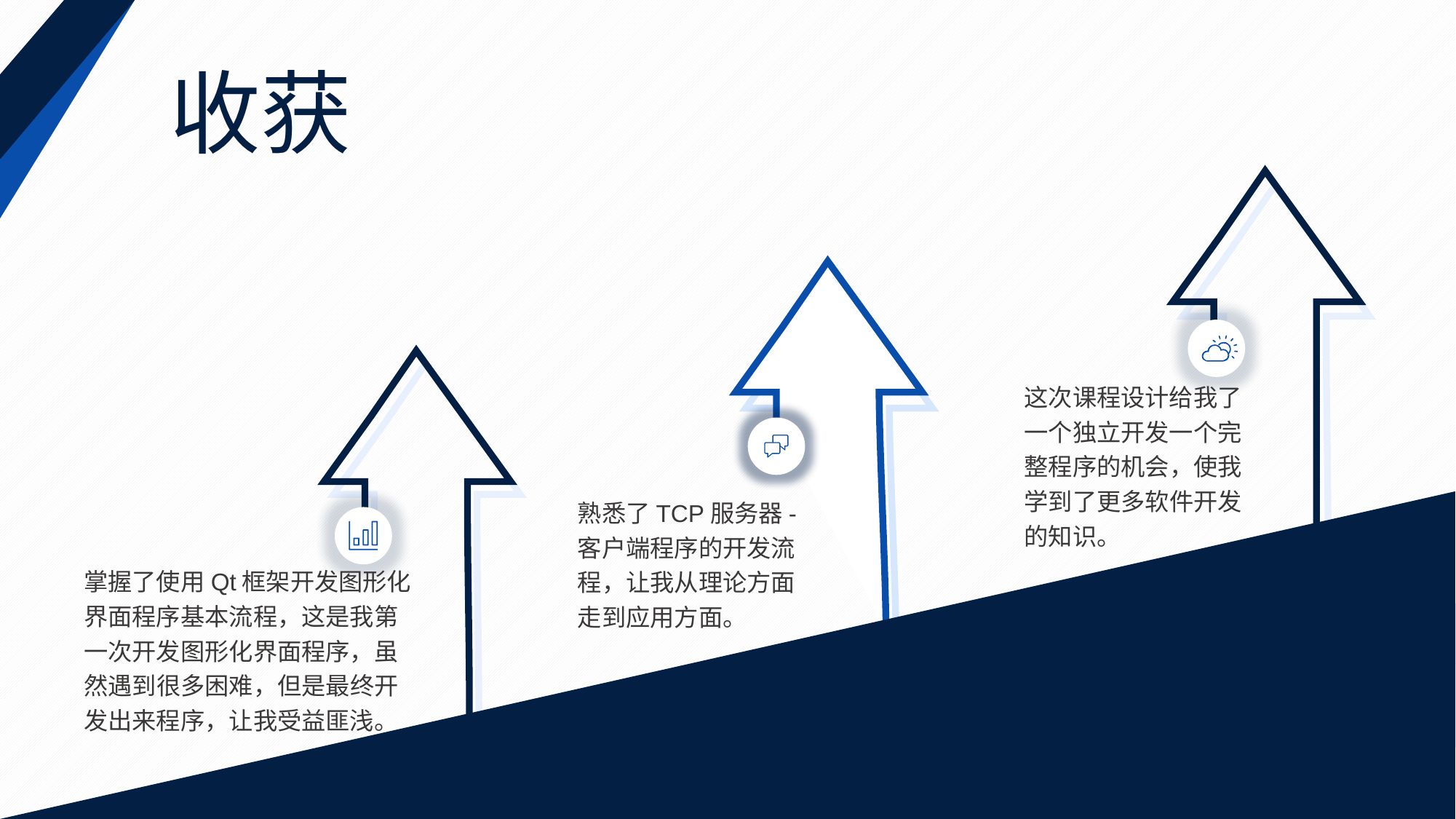

收获

这次课程设计给我了一个独立开发一个完整程序的机会，使我学到了更多软件开发的知识。
熟悉了TCP服务器-客户端程序的开发流程，让我从理论方面走到应用方面。

掌握了使用Qt框架开发图形化界面程序基本流程，这是我第一次开发图形化界面程序，虽然遇到很多困难，但是最终开发出来程序，让我受益匪浅。